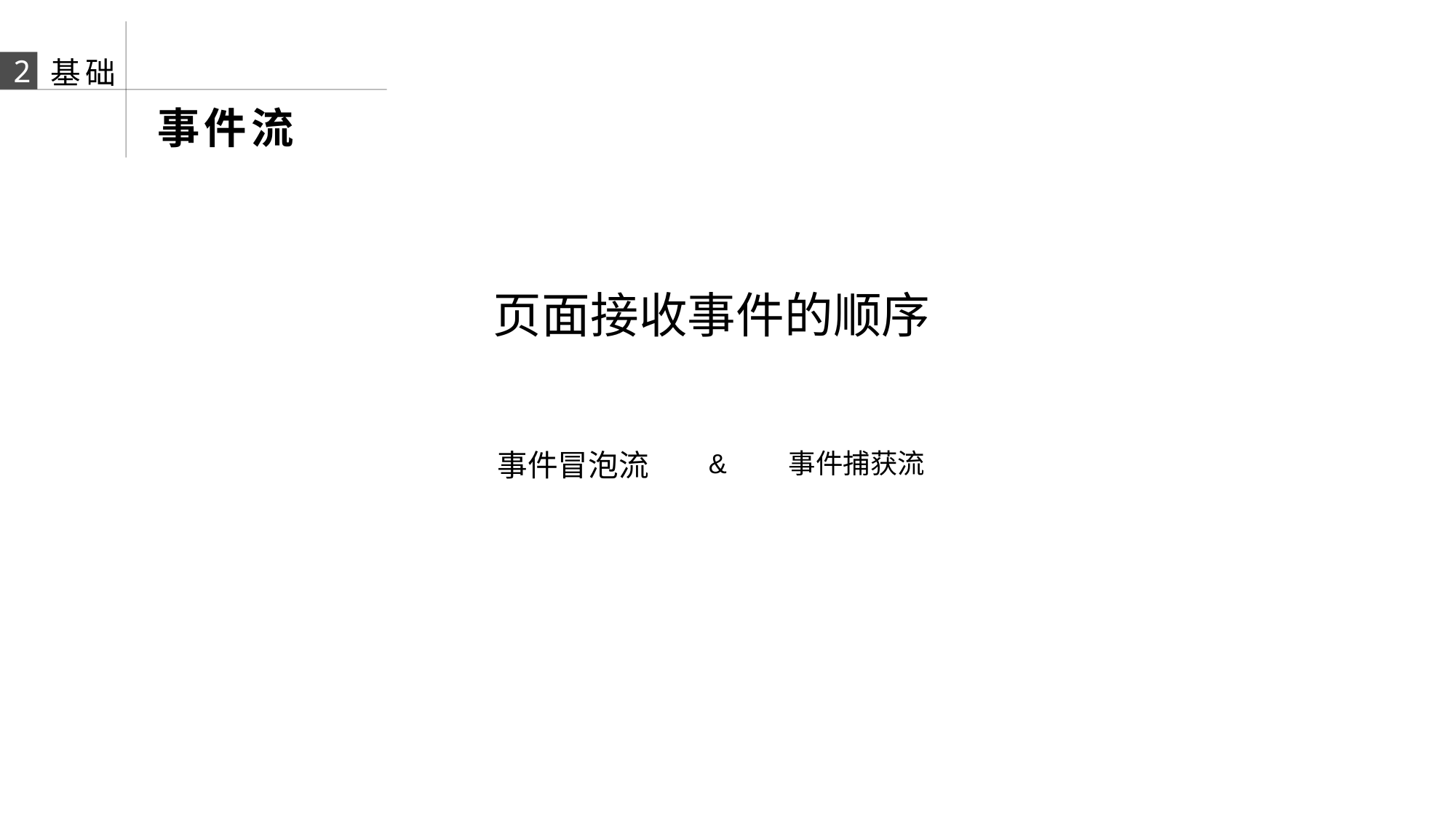

1
2
基础

事件流
页面接收事件的顺序
事件冒泡流
&
事件捕获流